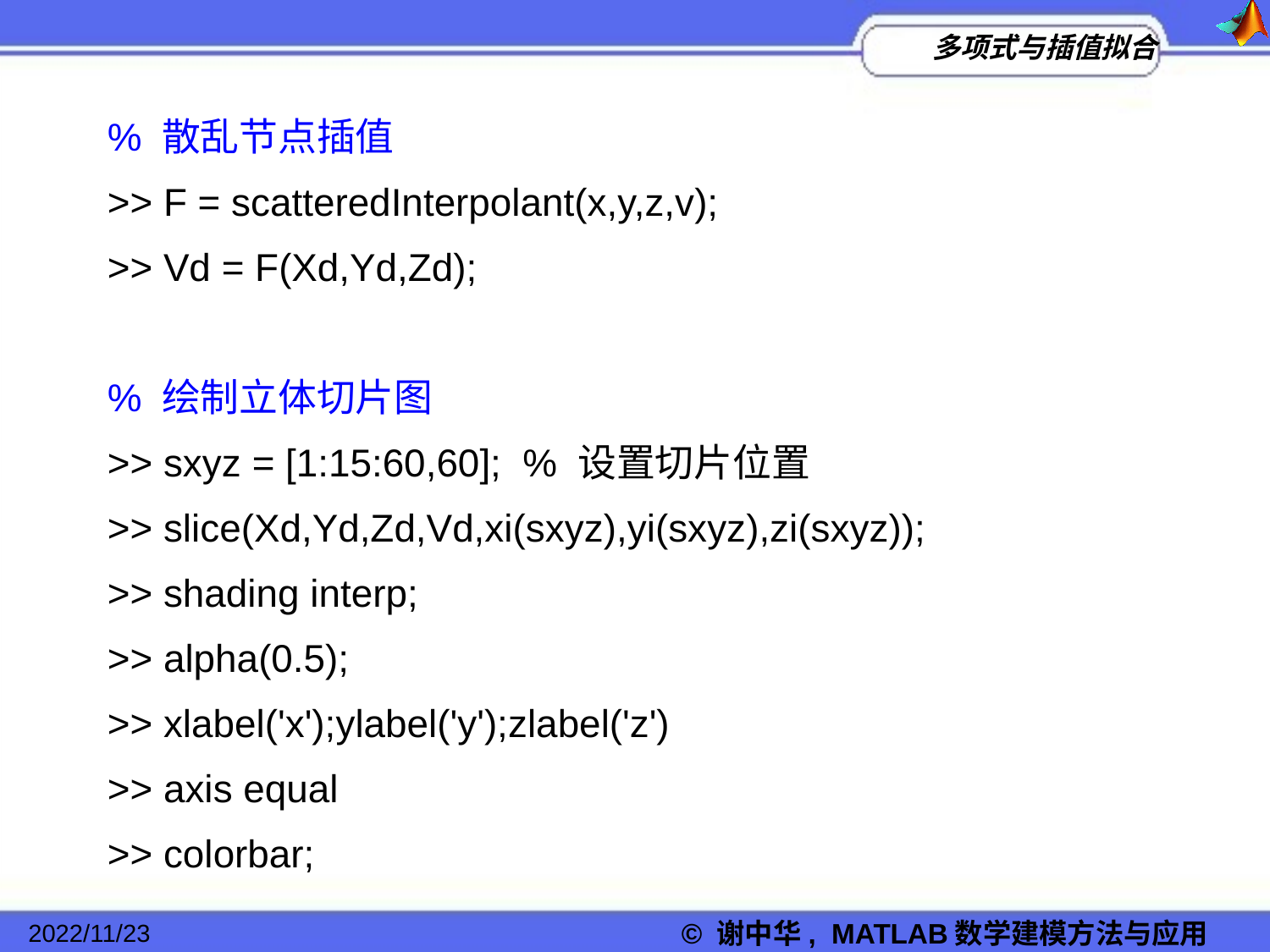

% 散乱节点插值
>> F = scatteredInterpolant(x,y,z,v);
>> Vd = F(Xd,Yd,Zd);

% 绘制立体切片图
>> sxyz = [1:15:60,60];  % 设置切片位置
>> slice(Xd,Yd,Zd,Vd,xi(sxyz),yi(sxyz),zi(sxyz));
>> shading interp;
>> alpha(0.5);
>> xlabel('x');ylabel('y');zlabel('z')
>> axis equal
>> colorbar;
© 谢中华,  MATLAB数学建模方法与应用
2022/11/23